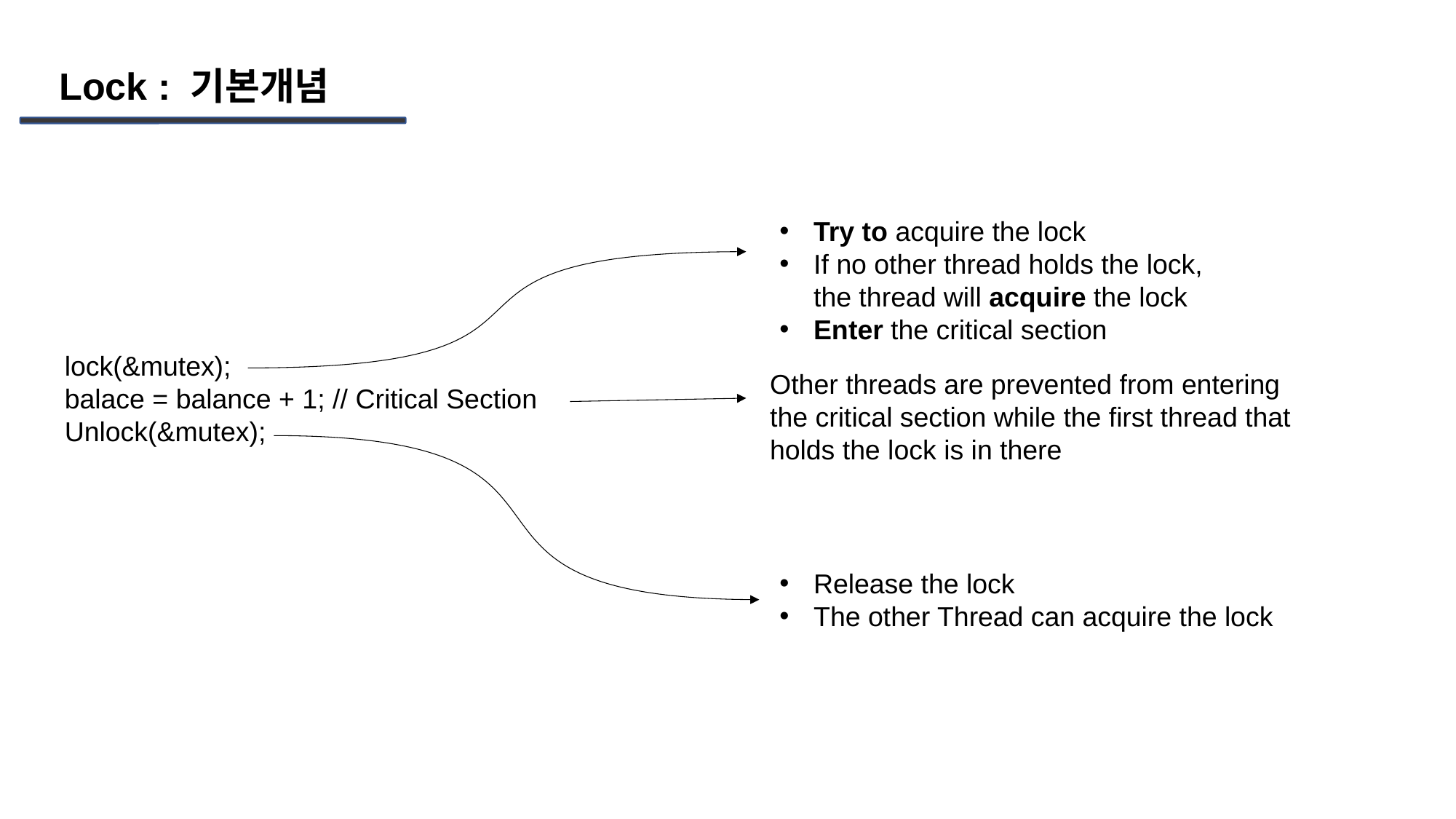

Lock : 기본개념

Try to acquire the lock
If no other thread holds the lock, the thread will acquire the lock
Enter the critical section
lock(&mutex);
balace = balance + 1; // Critical Section
Unlock(&mutex);
Other threads are prevented from entering
the critical section while the first thread that
holds the lock is in there
Release the lock
The other Thread can acquire the lock